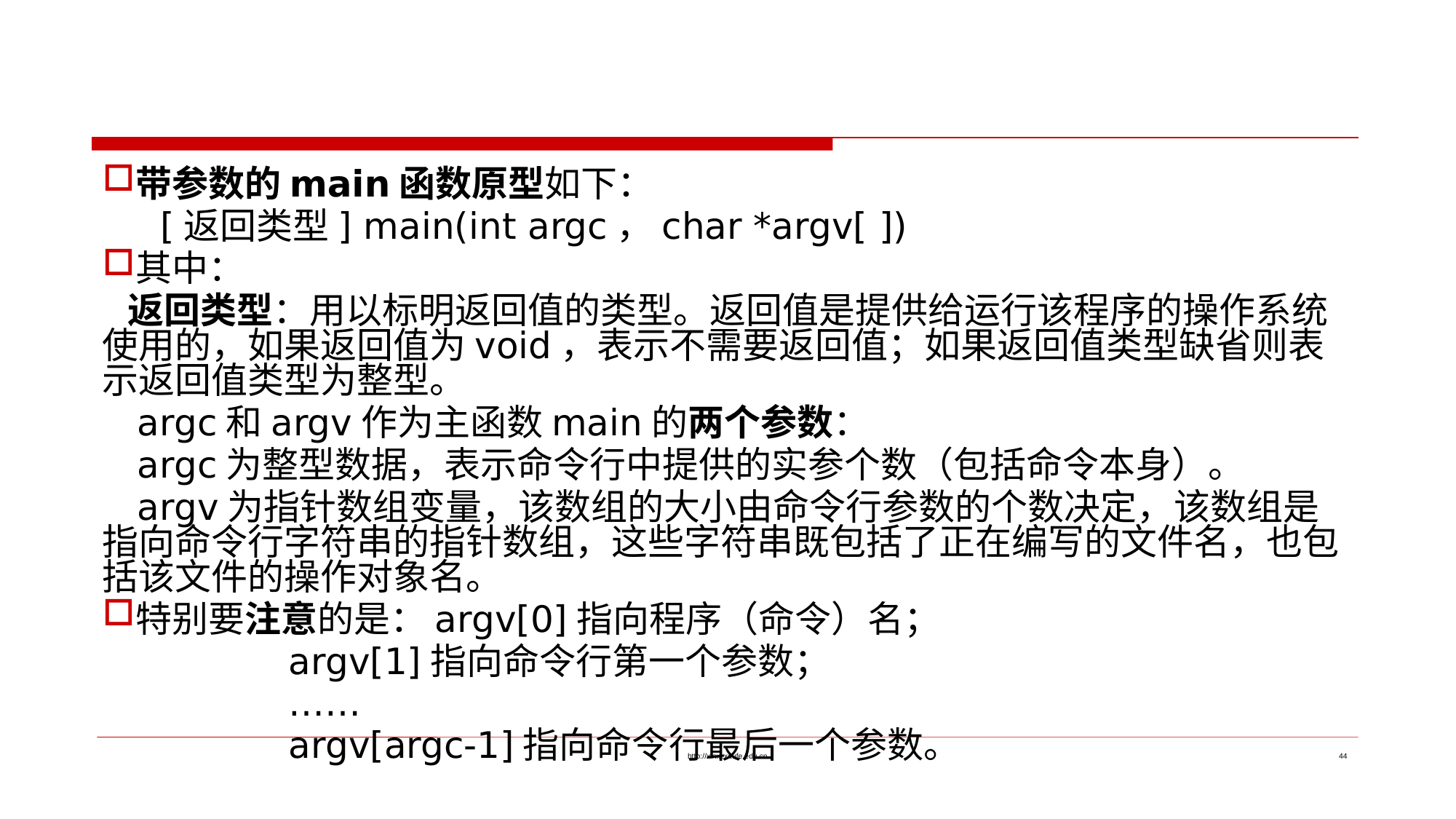

带参数的main函数原型如下：
     [返回类型] main(int argc，char *argv[ ])
其中：
  返回类型：用以标明返回值的类型。返回值是提供给运行该程序的操作系统使用的，如果返回值为void，表示不需要返回值；如果返回值类型缺省则表示返回值类型为整型。
   argc和argv作为主函数main的两个参数：
   argc为整型数据，表示命令行中提供的实参个数（包括命令本身）。
   argv为指针数组变量，该数组的大小由命令行参数的个数决定，该数组是指向命令行字符串的指针数组，这些字符串既包括了正在编写的文件名，也包括该文件的操作对象名。
特别要注意的是：argv[0]指向程序（命令）名；
                argv[1]指向命令行第一个参数；
                ……
                argv[argc-1]指向命令行最后一个参数。
http://xinxi.xaufe.edu.cn
44